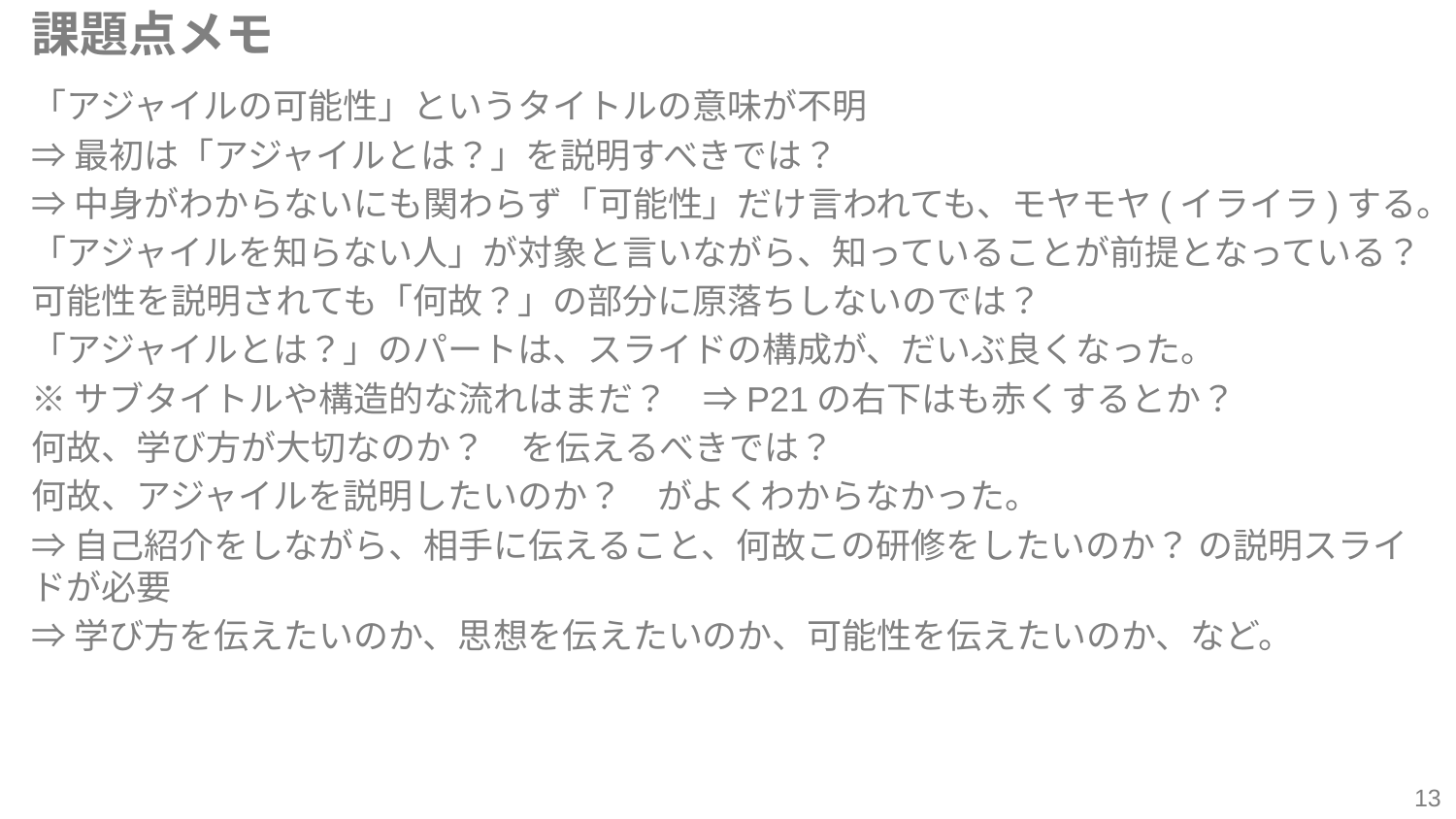

# 課題点メモ
「アジャイルの可能性」というタイトルの意味が不明
⇒最初は「アジャイルとは？」を説明すべきでは？
⇒中身がわからないにも関わらず「可能性」だけ言われても、モヤモヤ(イライラ)する。
「アジャイルを知らない人」が対象と言いながら、知っていることが前提となっている？
可能性を説明されても「何故？」の部分に原落ちしないのでは？
「アジャイルとは？」のパートは、スライドの構成が、だいぶ良くなった。
※サブタイトルや構造的な流れはまだ？　⇒P21の右下はも赤くするとか？
何故、学び方が大切なのか？　を伝えるべきでは？
何故、アジャイルを説明したいのか？　がよくわからなかった。
⇒自己紹介をしながら、相手に伝えること、何故この研修をしたいのか？ の説明スライドが必要
⇒学び方を伝えたいのか、思想を伝えたいのか、可能性を伝えたいのか、など。

13